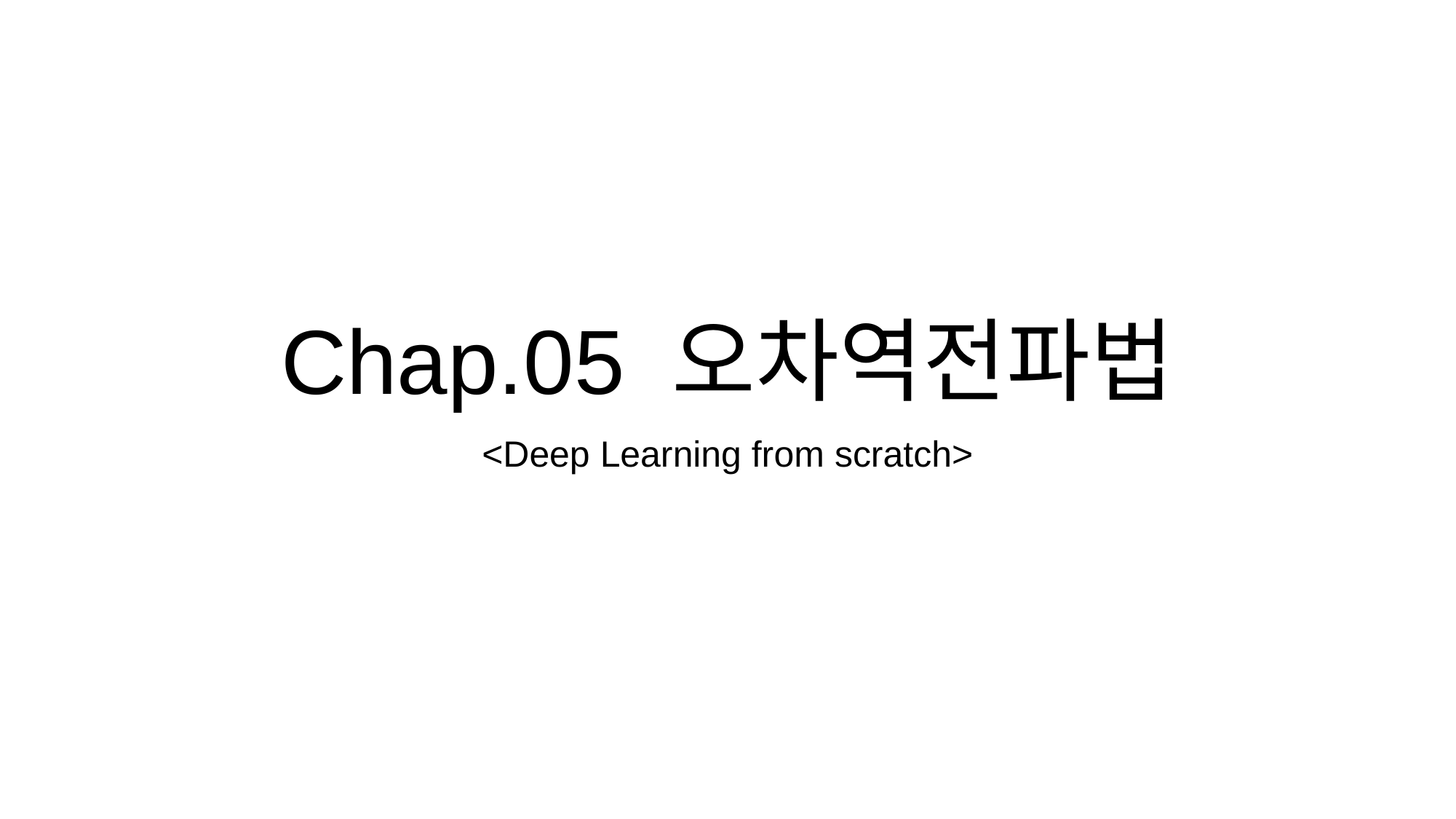

# Chap.05 오차역전파법
<Deep Learning from scratch>